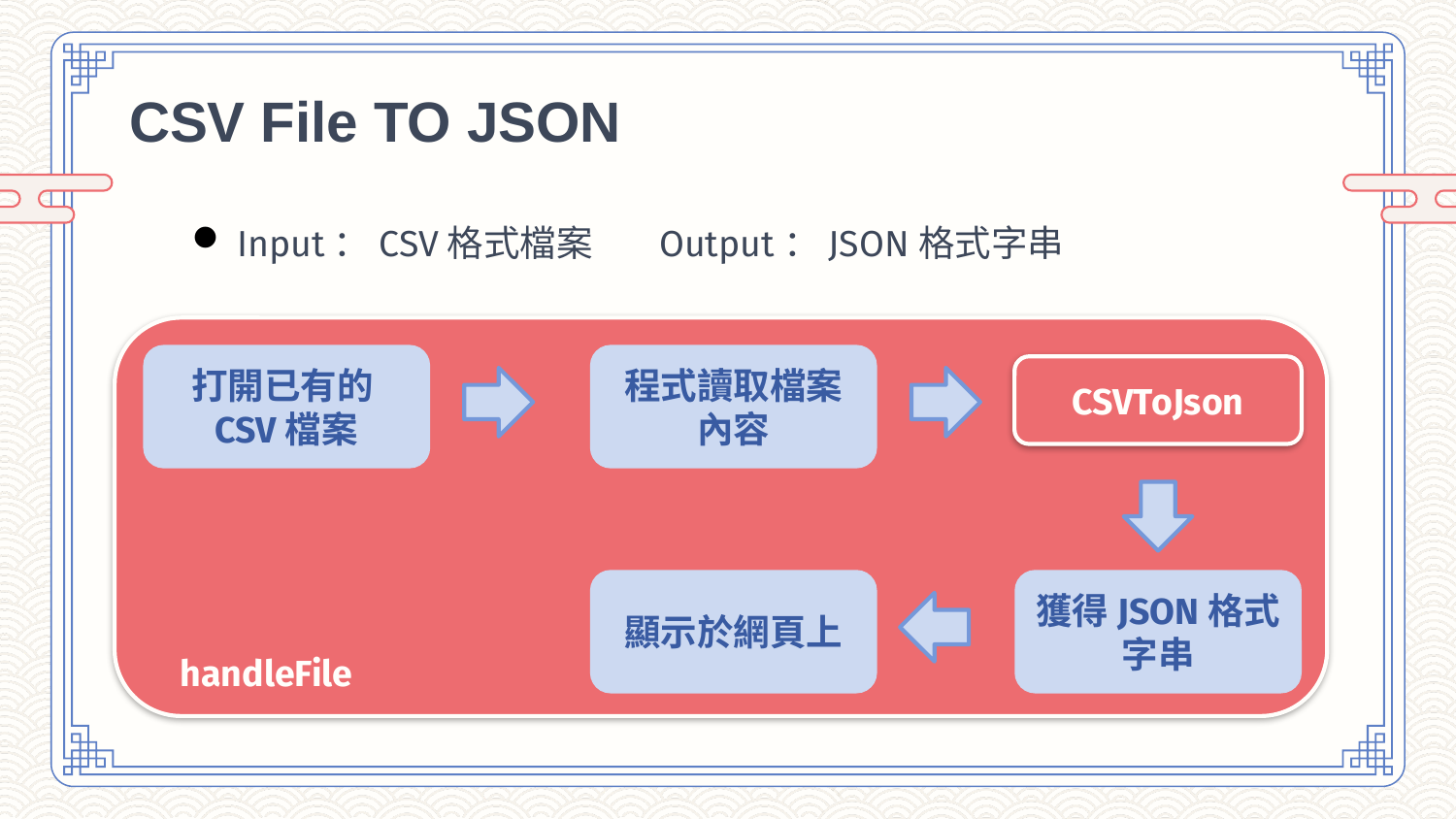

# CSV File TO JSON
Input：CSV格式檔案       Output：JSON格式字串

打開已有的CSV檔案
程式讀取檔案內容
CSVToJson

顯示於網頁上
獲得JSON格式字串

handleFile